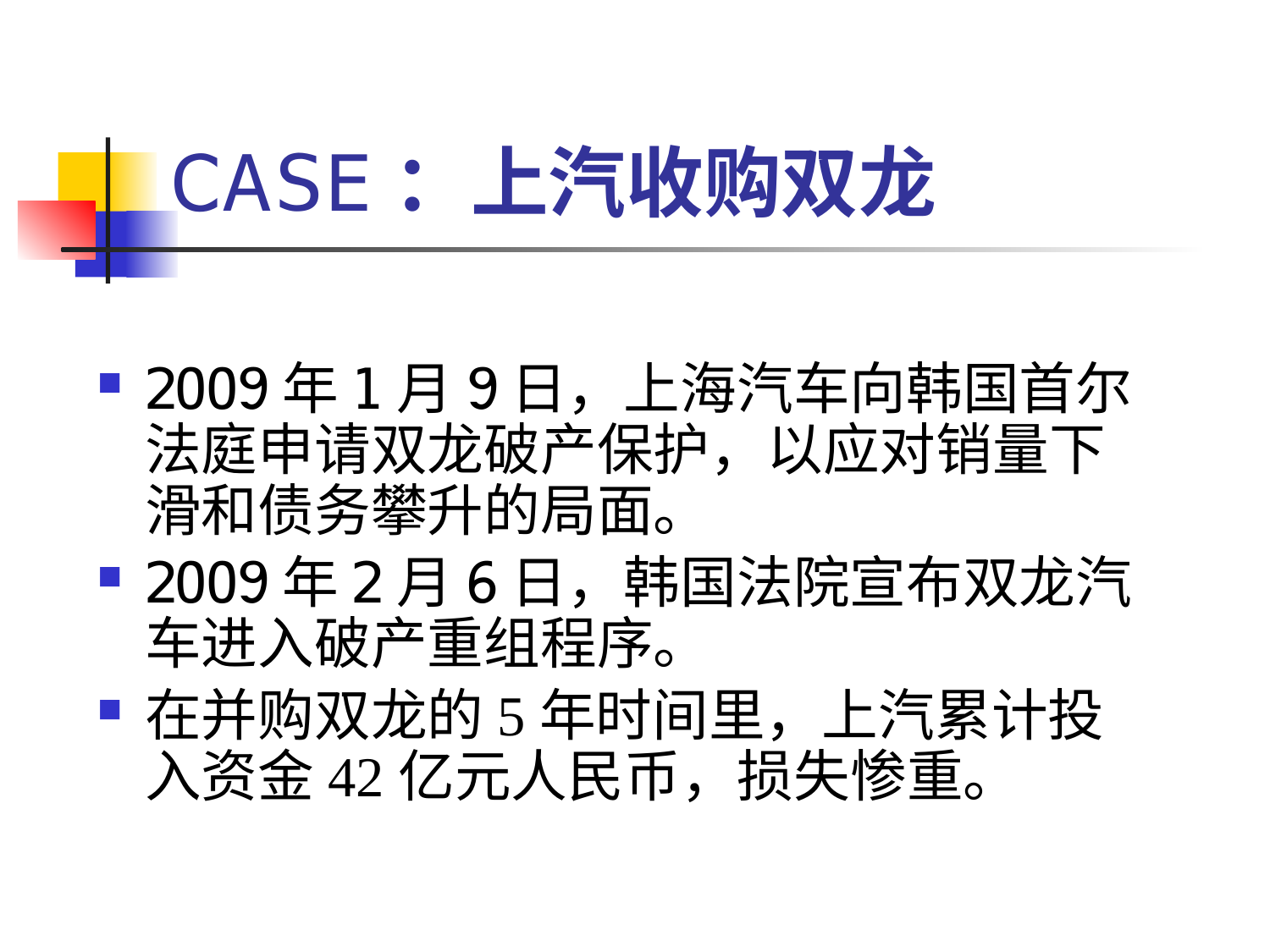

CASE：上汽收购双龙

2009年1月9日，上海汽车向韩国首尔法庭申请双龙破产保护，以应对销量下滑和债务攀升的局面。
2009年2月6日，韩国法院宣布双龙汽车进入破产重组程序。
在并购双龙的5年时间里，上汽累计投入资金42亿元人民币，损失惨重。